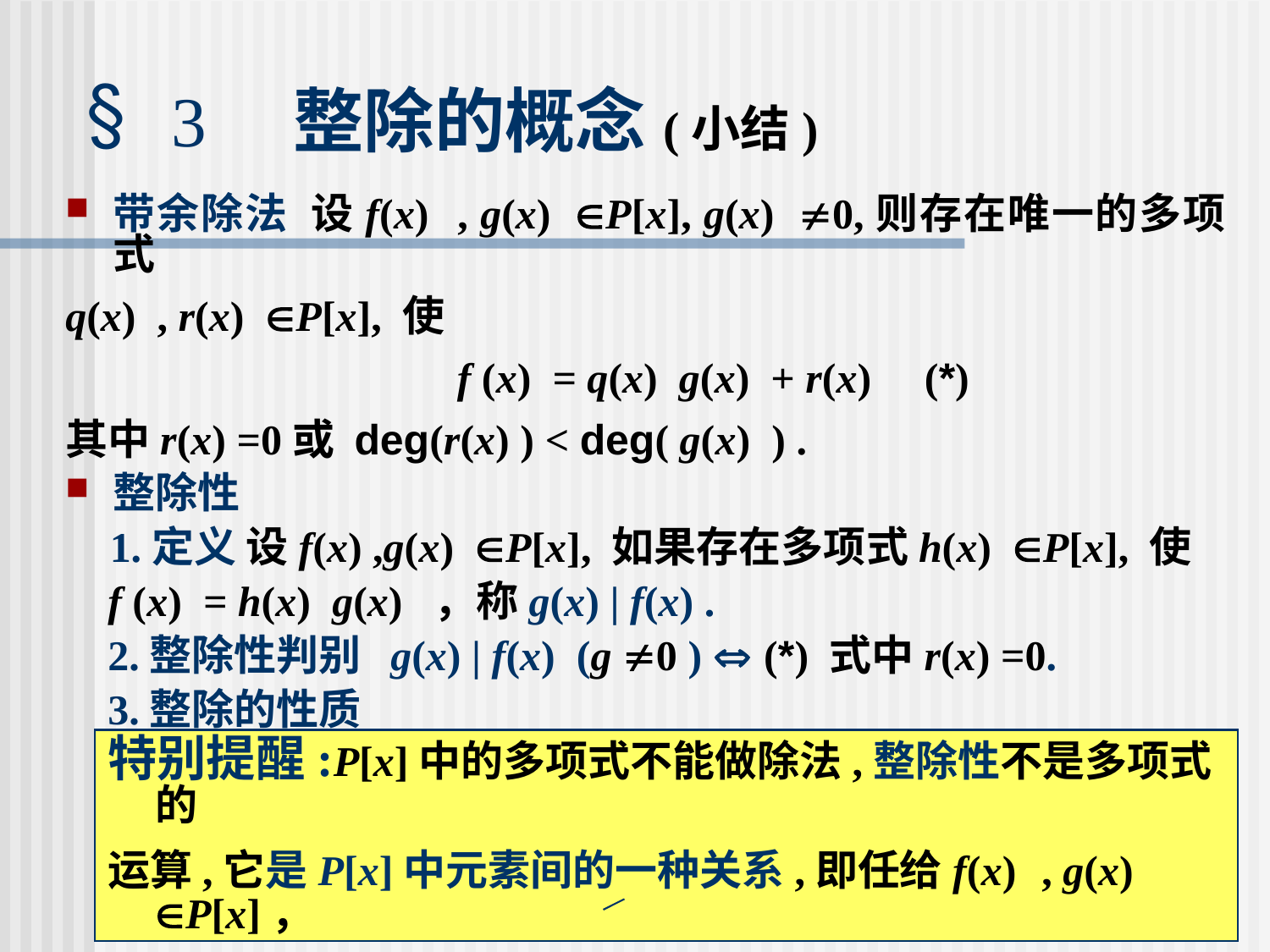

# 3    整除的概念(小结)
带余除法  设f(x)  , g(x)  ∈P[x], g(x)  ≠0,则存在唯一的多项式
q(x)  , r(x)  ∈P[x], 使
                                     f (x)  = q(x)  g(x)  + r(x)     (*)
其中r(x) =0或 deg(r(x) ) < deg( g(x)  ) .
整除性
   1.定义 设f(x) ,g(x)  ∈P[x], 如果存在多项式h(x)  ∈P[x], 使
    f (x)  = h(x)  g(x)  ，称g(x) | f(x) .
    2.整除性判别  g(x) | f(x)  (g ≠0 ) ⇔ (*) 式中r(x) =0.
    3.整除的性质
特别提醒:P[x]中的多项式不能做除法,整除性不是多项式的
运算,它是P[x]中元素间的一种关系,即任给f(x)  , g(x)  ∈P[x]，
可以判断 g(x)  | f(x)  或 g(x)   | f(x) .